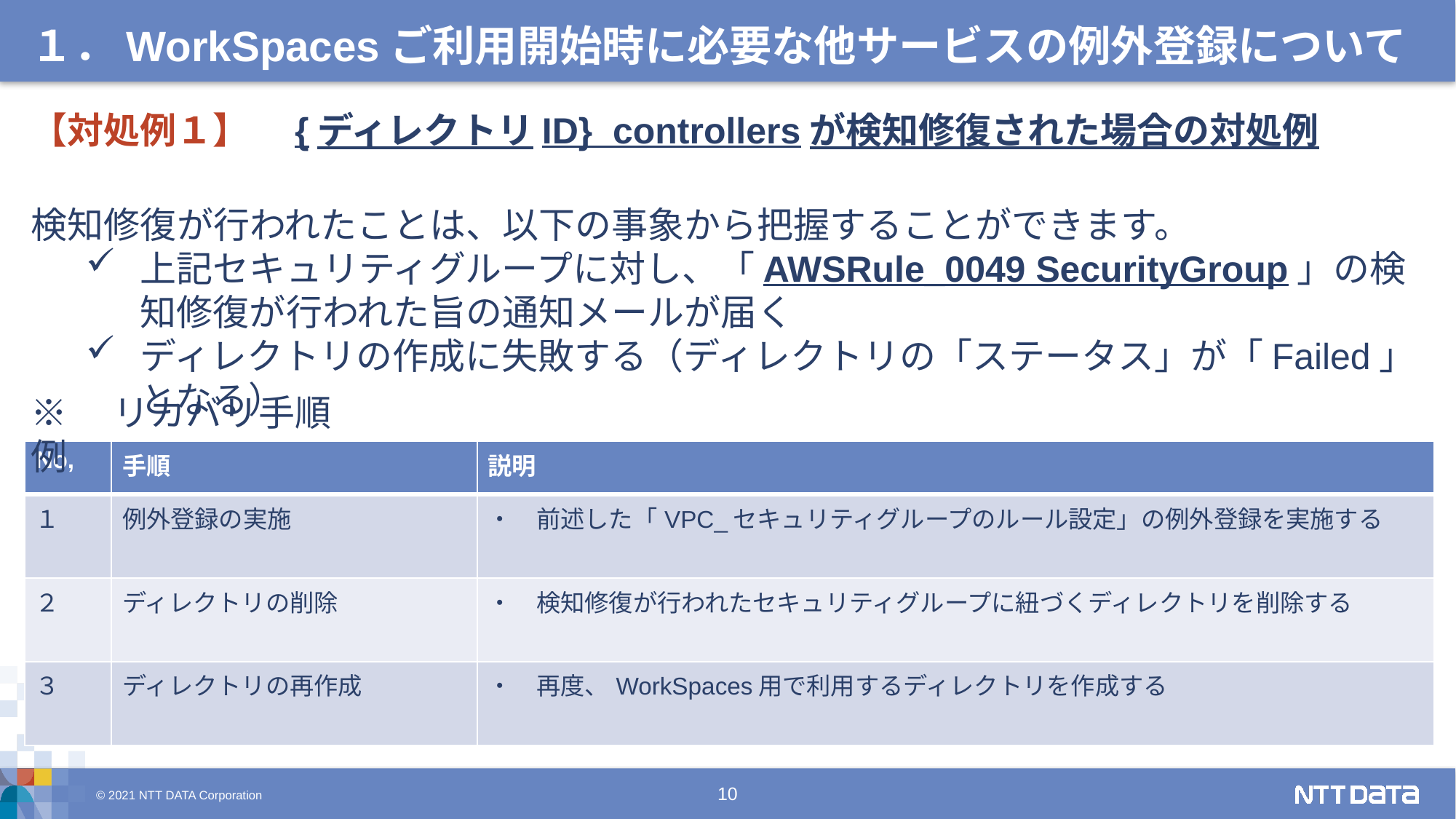

１．WorkSpacesご利用開始時に必要な他サービスの例外登録について
【対処例１】　{ディレクトリID}_controllersが検知修復された場合の対処例
検知修復が行われたことは、以下の事象から把握することができます。
上記セキュリティグループに対し、「AWSRule_0049 SecurityGroup」の検知修復が行われた旨の通知メールが届く
ディレクトリの作成に失敗する（ディレクトリの「ステータス」が「Failed」となる）
※　リカバリ手順例
| No, | 手順 | 説明 |
| --- | --- | --- |
| １ | 例外登録の実施 | ・　前述した「VPC\_セキュリティグループのルール設定」の例外登録を実施する |
| ２ | ディレクトリの削除 | ・　検知修復が行われたセキュリティグループに紐づくディレクトリを削除する |
| ３ | ディレクトリの再作成 | ・　再度、WorkSpaces用で利用するディレクトリを作成する |